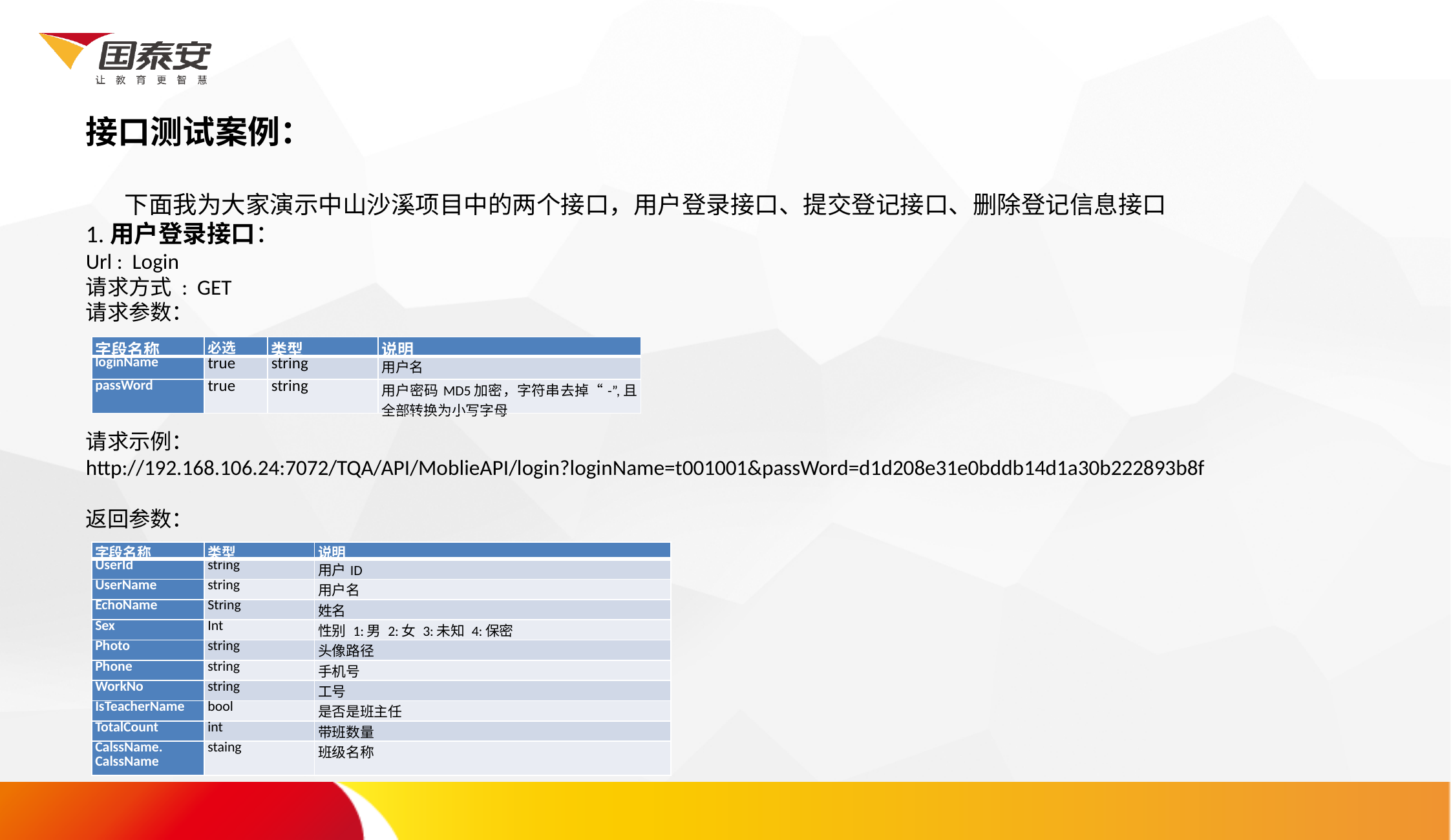

接口测试案例：

      下面我为大家演示中山沙溪项目中的两个接口，用户登录接口、提交登记接口、删除登记信息接口
1.用户登录接口：
Url :  Login
请求方式 :  GET
请求参数：

请求示例：
http://192.168.106.24:7072/TQA/API/MoblieAPI/login?loginName=t001001&passWord=d1d208e31e0bddb14d1a30b222893b8f

返回参数：

| 字段名称 | 必选 | 类型 | 说明 |
| --- | --- | --- | --- |
| loginName | true | string | 用户名 |
| passWord | true | string | 用户密码MD5加密，字符串去掉“-”,且全部转换为小写字母 |
| 字段名称 | 类型 | 说明 |
| --- | --- | --- |
| UserId | string | 用户ID |
| UserName | string | 用户名 |
| EchoName | String | 姓名 |
| Sex | Int | 性别 1:男 2:女 3:未知 4:保密 |
| Photo | string | 头像路径 |
| Phone | string | 手机号 |
| WorkNo | string | 工号 |
| IsTeacherName | bool | 是否是班主任 |
| TotalCount | int | 带班数量 |
| CalssName. CalssName | staing | 班级名称 |